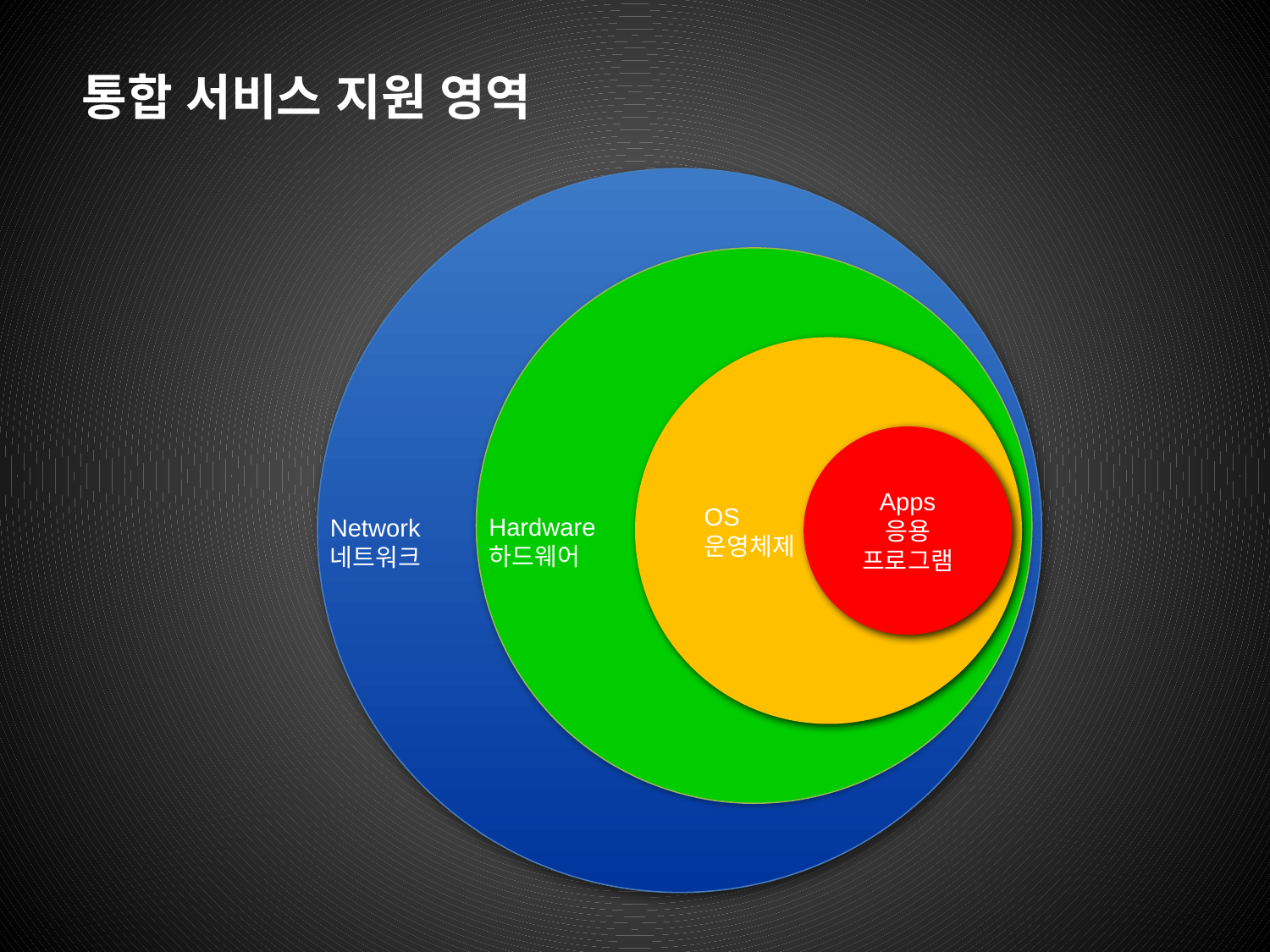

통합 서비스 지원 영역

OS
운영체제
Apps
응용
프로그램
Hardware
하드웨어

Network
네트워크